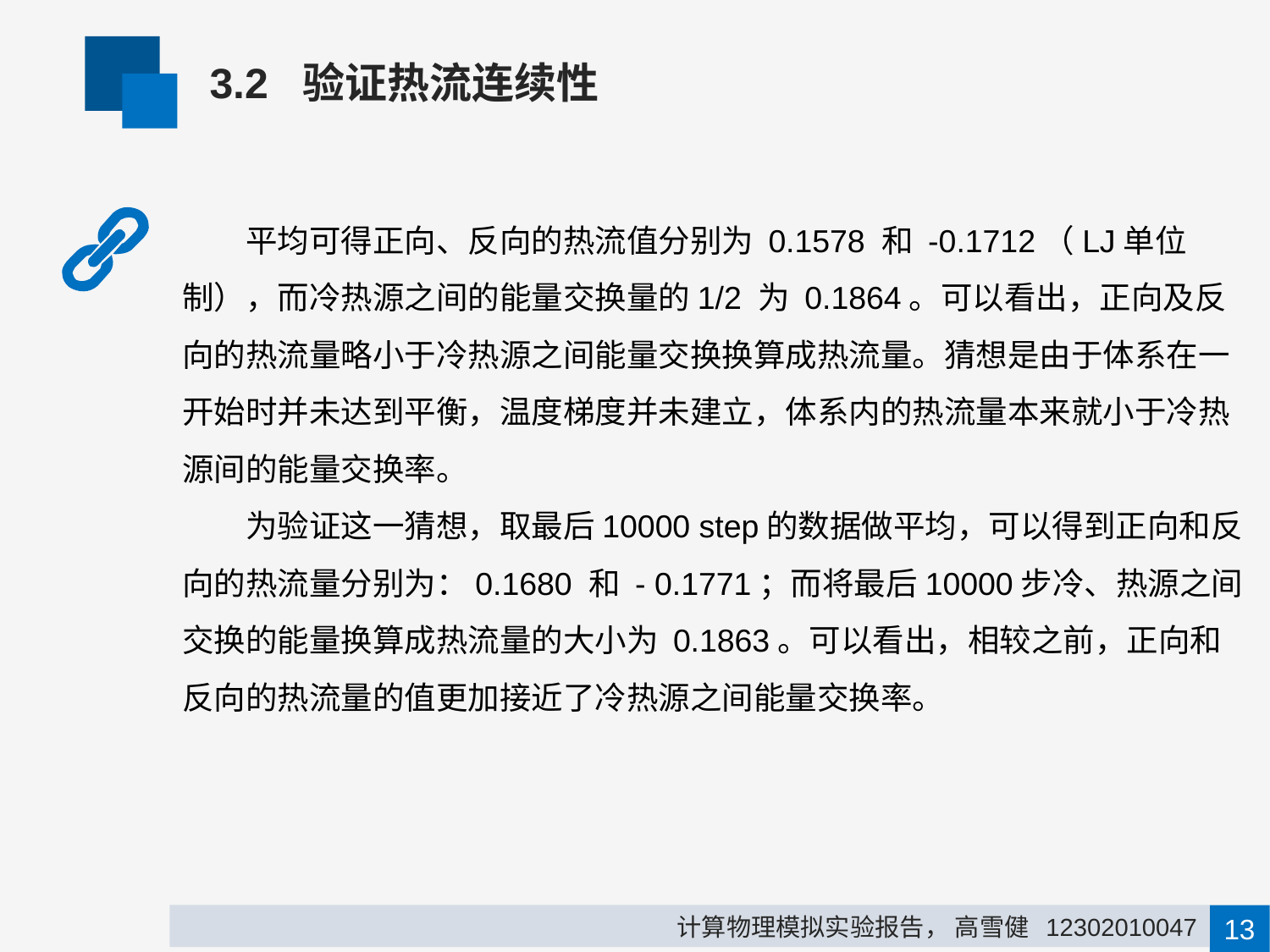

3.2  验证热流连续性
平均可得正向、反向的热流值分别为 0.1578 和 -0.1712（LJ单位制），而冷热源之间的能量交换量的1/2 为 0.1864。可以看出，正向及反向的热流量略小于冷热源之间能量交换换算成热流量。猜想是由于体系在一开始时并未达到平衡，温度梯度并未建立，体系内的热流量本来就小于冷热源间的能量交换率。
为验证这一猜想，取最后10000 step的数据做平均，可以得到正向和反向的热流量分别为：0.1680 和 - 0.1771；而将最后10000步冷、热源之间交换的能量换算成热流量的大小为 0.1863。可以看出，相较之前，正向和反向的热流量的值更加接近了冷热源之间能量交换率。

计算物理模拟实验报告， 高雪健  12302010047
13